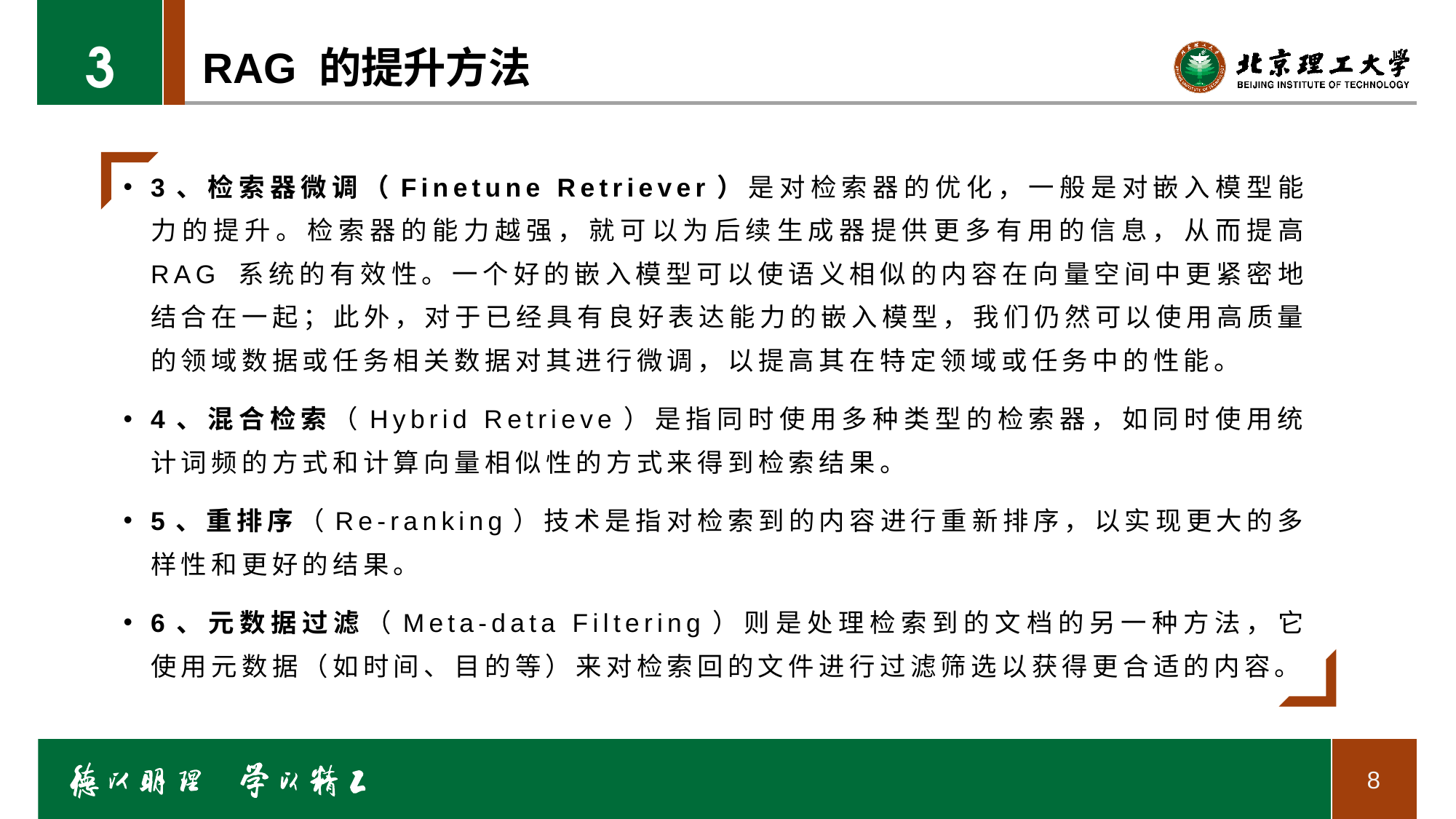

3
# RAG 的提升方法

3、检索器微调（Finetune Retriever）是对检索器的优化，一般是对嵌入模型能力的提升。检索器的能力越强，就可以为后续生成器提供更多有用的信息，从而提高 RAG 系统的有效性。一个好的嵌入模型可以使语义相似的内容在向量空间中更紧密地结合在一起；此外，对于已经具有良好表达能力的嵌入模型，我们仍然可以使用高质量的领域数据或任务相关数据对其进行微调，以提高其在特定领域或任务中的性能。
4、混合检索（Hybrid Retrieve）是指同时使用多种类型的检索器，如同时使用统计词频的方式和计算向量相似性的方式来得到检索结果。
5、重排序（Re-ranking）技术是指对检索到的内容进行重新排序，以实现更大的多样性和更好的结果。
6、元数据过滤（Meta-data Filtering）则是处理检索到的文档的另一种方法，它使用元数据（如时间、目的等）来对检索回的文件进行过滤筛选以获得更合适的内容。